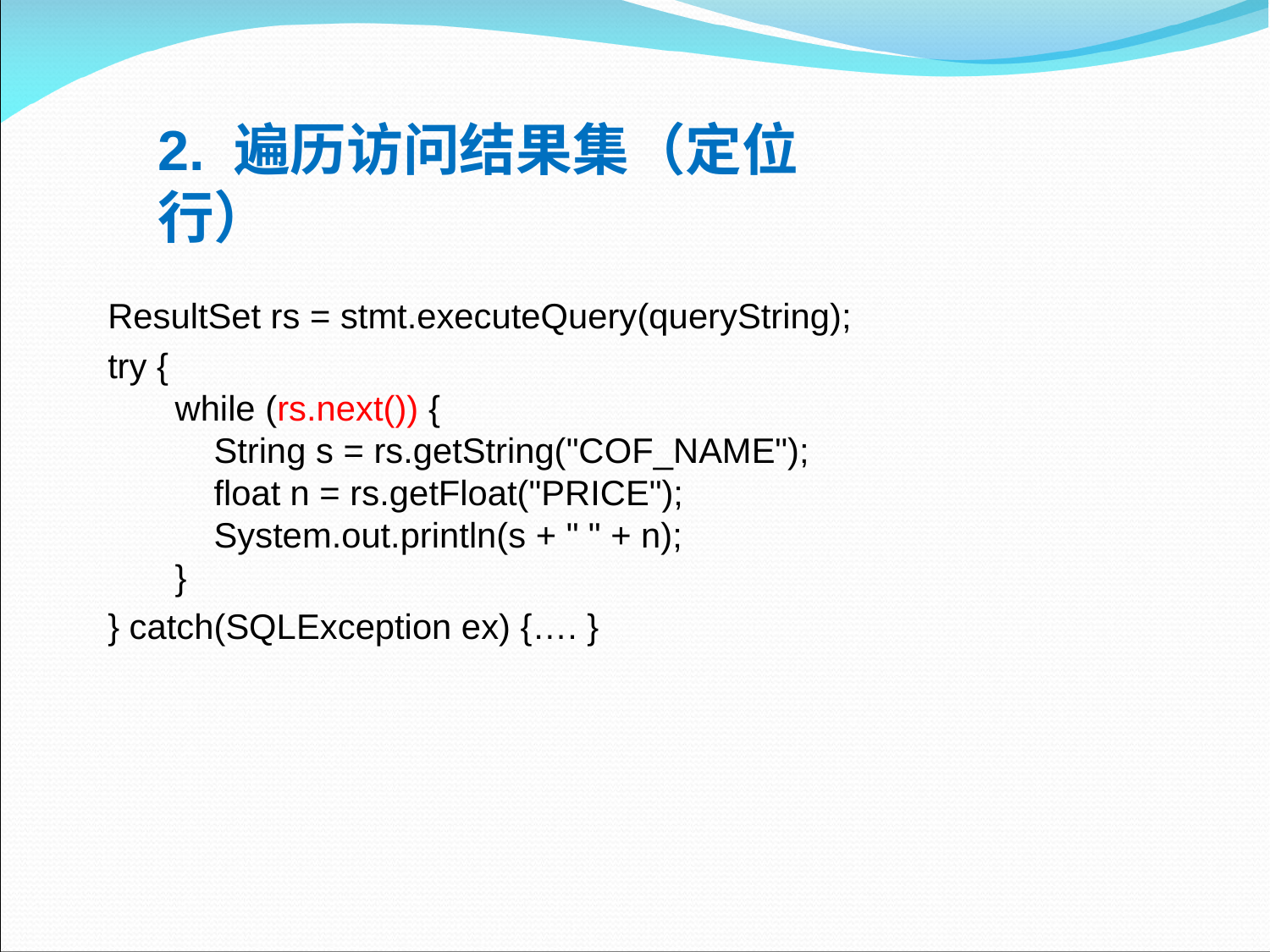

# 2. 遍历访问结果集（定位行）
ResultSet rs = stmt.executeQuery(queryString);
try {
   while (rs.next()) {
       String s = rs.getString("COF_NAME");
       float n = rs.getFloat("PRICE");
       System.out.println(s + " " + n);
   }
} catch(SQLException ex) {…. }